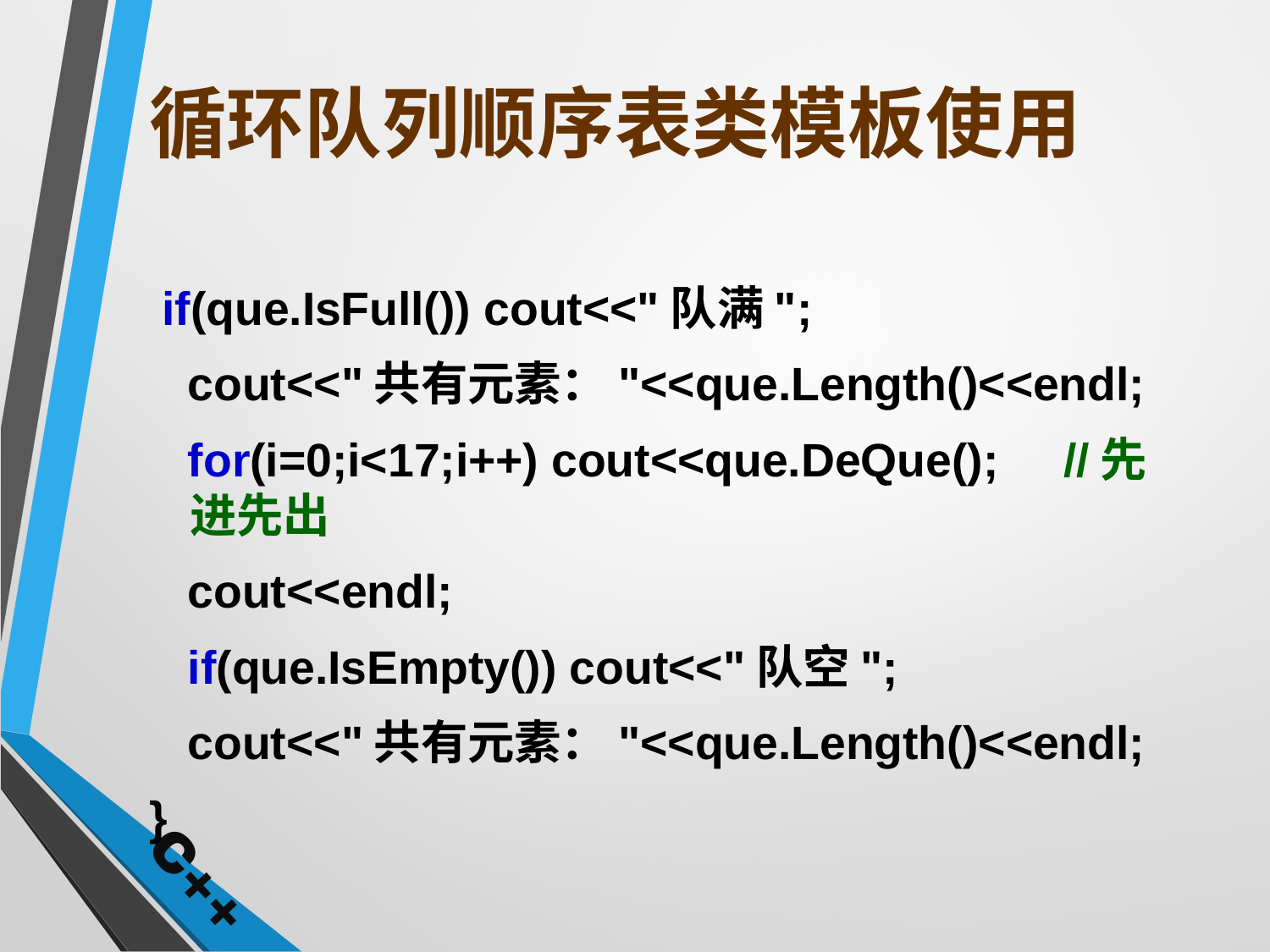

# 循环队列顺序表类模板使用
 if(que.IsFull()) cout<<"队满";
   cout<<"共有元素："<<que.Length()<<endl;
   for(i=0;i<17;i++) cout<<que.DeQue();     //先进先出
   cout<<endl;
   if(que.IsEmpty()) cout<<"队空";
   cout<<"共有元素："<<que.Length()<<endl;
}